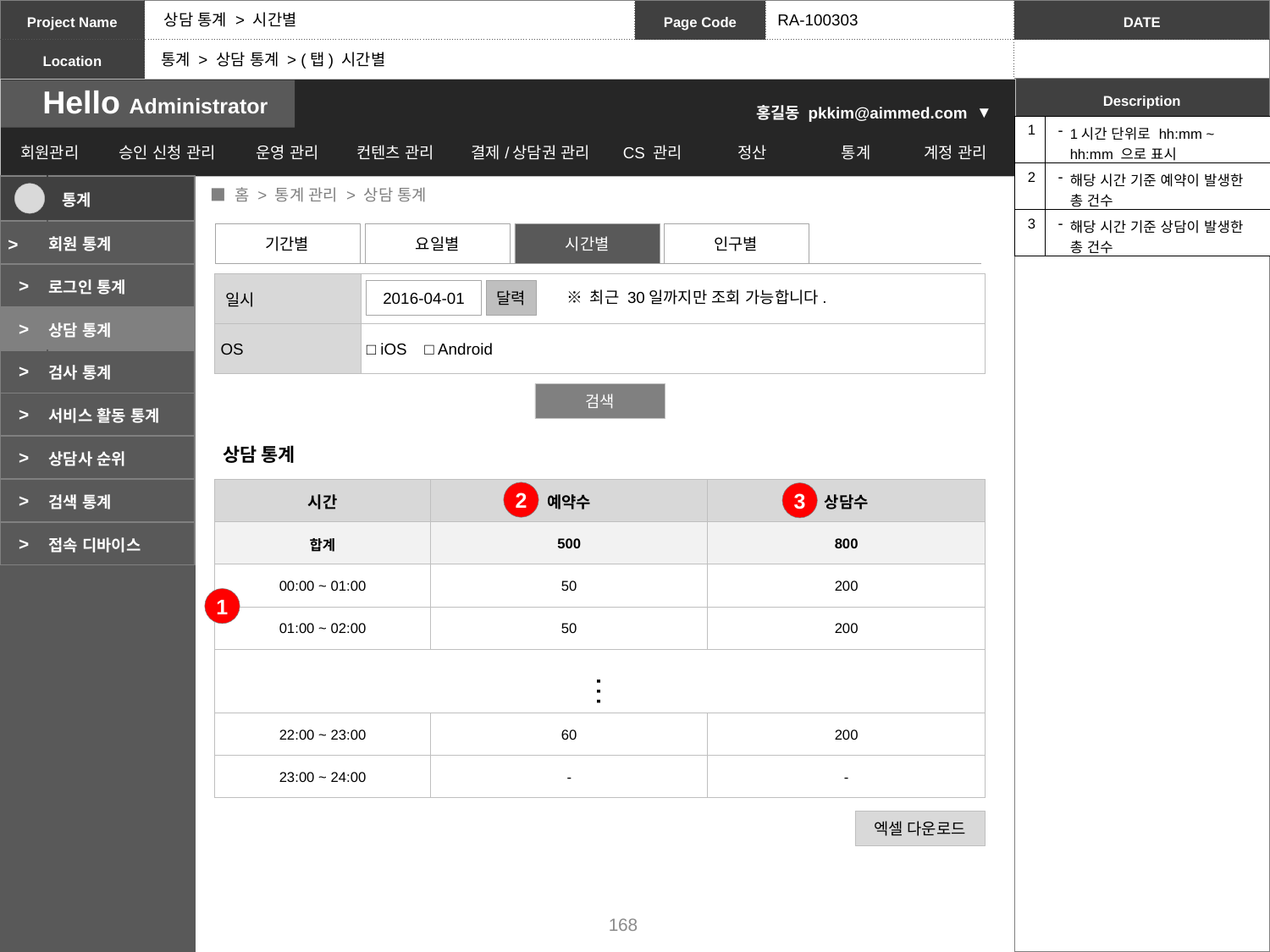

상담 통계 > 시간별
RA-100303
통계 > 상담 통계 > (탭) 시간별
| 1 | 1시간 단위로 hh:mm ~ hh:mm 으로 표시 |
| --- | --- |
| 2 | 해당 시간 기준 예약이 발생한 총 건수 |
| 3 | 해당 시간 기준 상담이 발생한 총 건수 |
   ■ 홈 > 통계 관리 > 상담 통계

|  | 통계 |
| --- | --- |
| > | 회원 통계 |
| > | 로그인 통계 |
| > | 상담 통계 |
| > | 검사 통계 |
| > | 서비스 활동 통계 |
| > | 상담사 순위 |
| > | 검색 통계 |
| > | 접속 디바이스 |

기간별
요일별
시간별
인구별
| 일시 |  |
| --- | --- |
| OS | □ iOS □ Android |
2016-04-01
달력
※ 최근 30일까지만 조회 가능합니다.
검색
상담 통계
| 시간 | 예약수 | 상담수 |
| --- | --- | --- |
| 합계 | 500 | 800 |
| 00:00 ~ 01:00 | 50 | 200 |
| 01:00 ~ 02:00 | 50 | 200 |
|  |  |  |
| 22:00 ~ 23:00 | 60 | 200 |
| 23:00 ~ 24:00 | - | - |
2
3
1
…
엑셀 다운로드
168